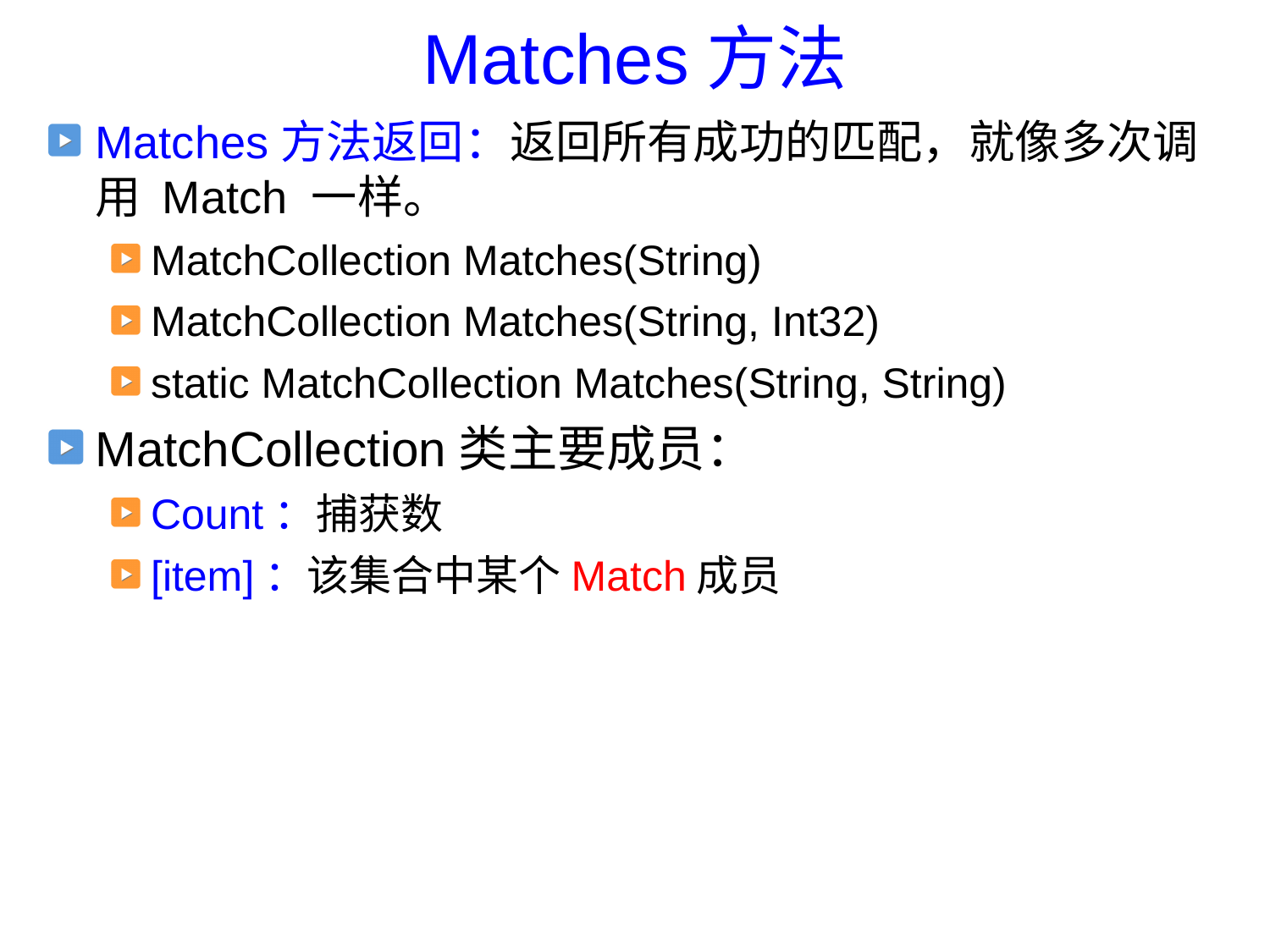

# Matches方法
Matches方法返回：返回所有成功的匹配，就像多次调用 Match 一样。
MatchCollection Matches(String)
MatchCollection Matches(String, Int32)
static MatchCollection Matches(String, String)
MatchCollection类主要成员：
Count：捕获数
[item]：该集合中某个Match成员